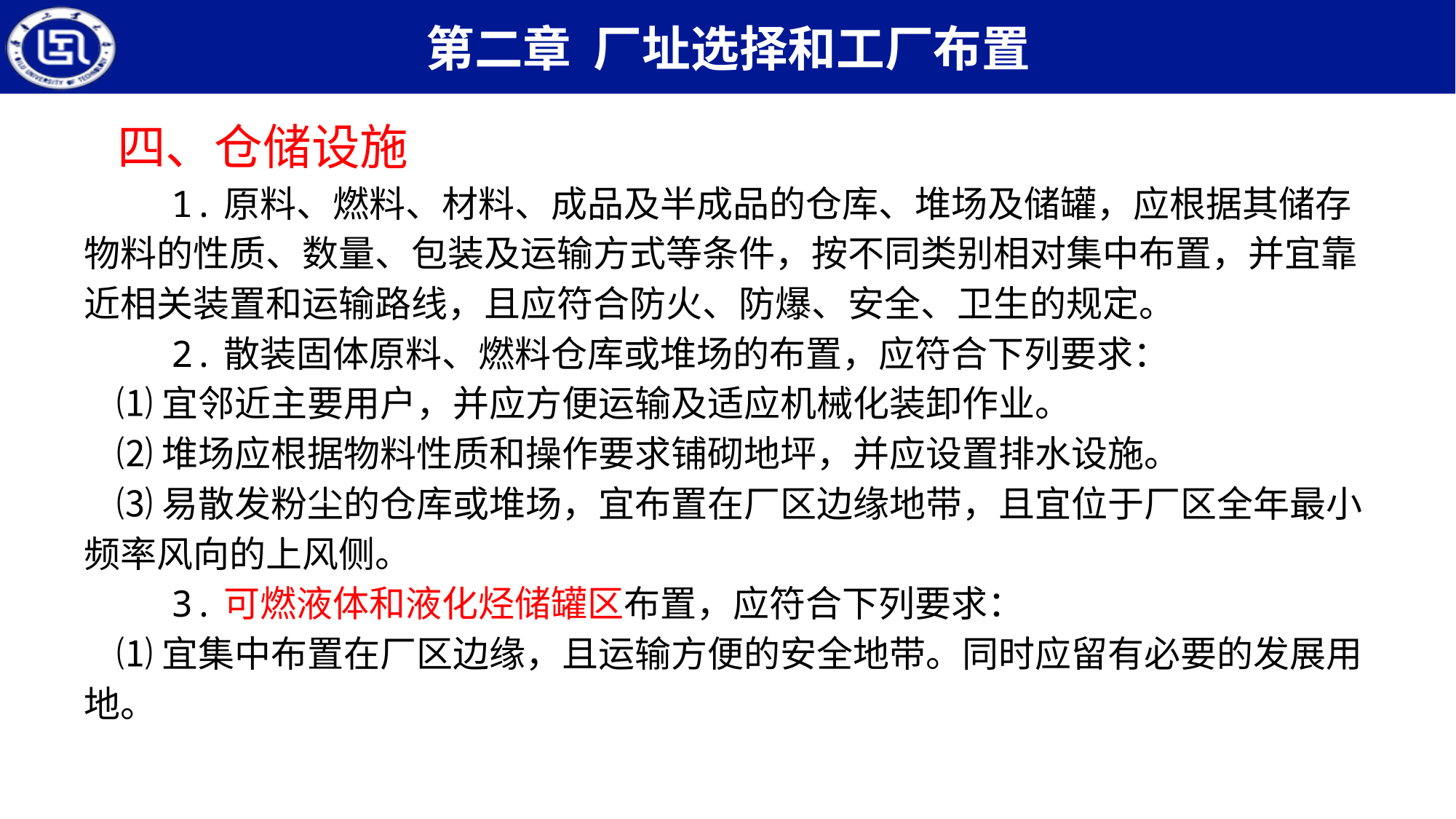

四、仓储设施
    1.原料、燃料、材料、成品及半成品的仓库、堆场及储罐，应根据其储存物料的性质、数量、包装及运输方式等条件，按不同类别相对集中布置，并宜靠近相关装置和运输路线，且应符合防火、防爆、安全、卫生的规定。
    2.散装固体原料、燃料仓库或堆场的布置，应符合下列要求：
    ⑴宜邻近主要用户，并应方便运输及适应机械化装卸作业。
    ⑵堆场应根据物料性质和操作要求铺砌地坪，并应设置排水设施。
    ⑶易散发粉尘的仓库或堆场，宜布置在厂区边缘地带，且宜位于厂区全年最小频率风向的上风侧。
    3.可燃液体和液化烃储罐区布置，应符合下列要求：
    ⑴宜集中布置在厂区边缘，且运输方便的安全地带。同时应留有必要的发展用地。